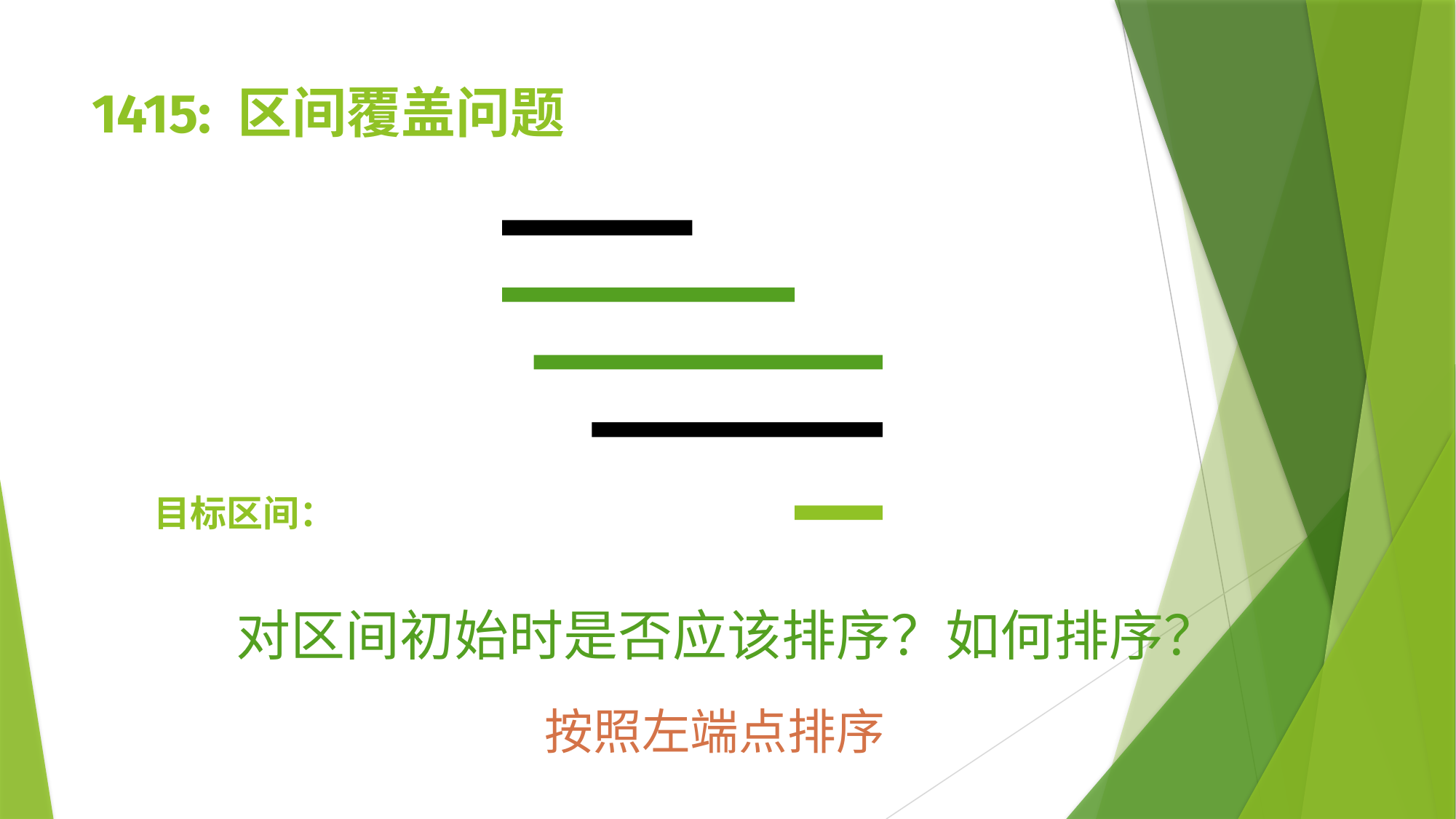

# 1415: 区间覆盖问题

目标区间：

对区间初始时是否应该排序？如何排序？
按照左端点排序